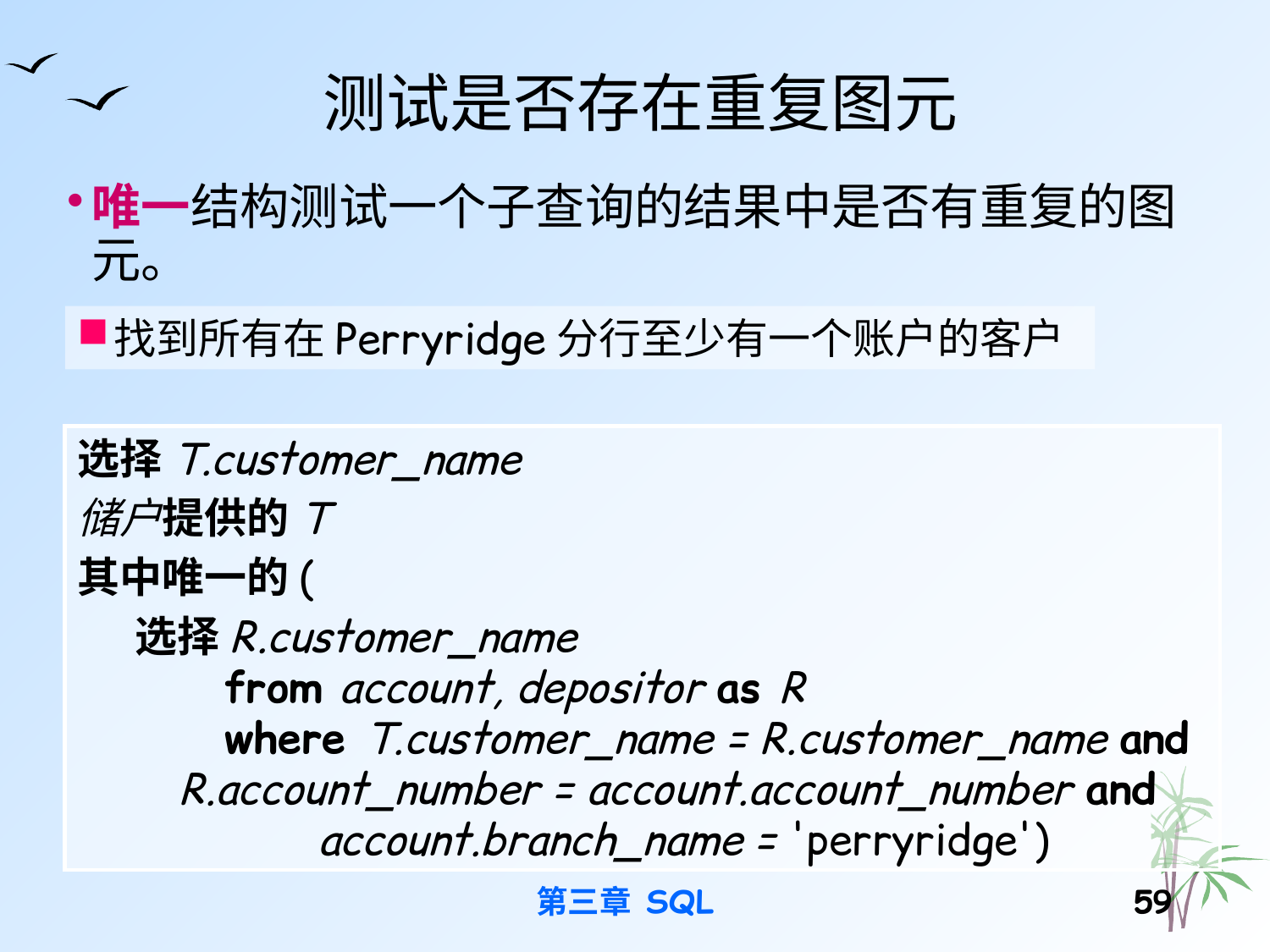

# 测试是否存在重复图元
唯一结构测试一个子查询的结果中是否有重复的图元。
找到所有在Perryridge分行至少有一个账户的客户
选择T.customer_name
储户提供的T
其中唯一的(
     选择R.customer_name
        from account, depositor as R
        where T.customer_name = R.customer_name and
        R.account_number = account.account_number and
	         account.branch_name = 'perryridge')
第三章 SQL
59